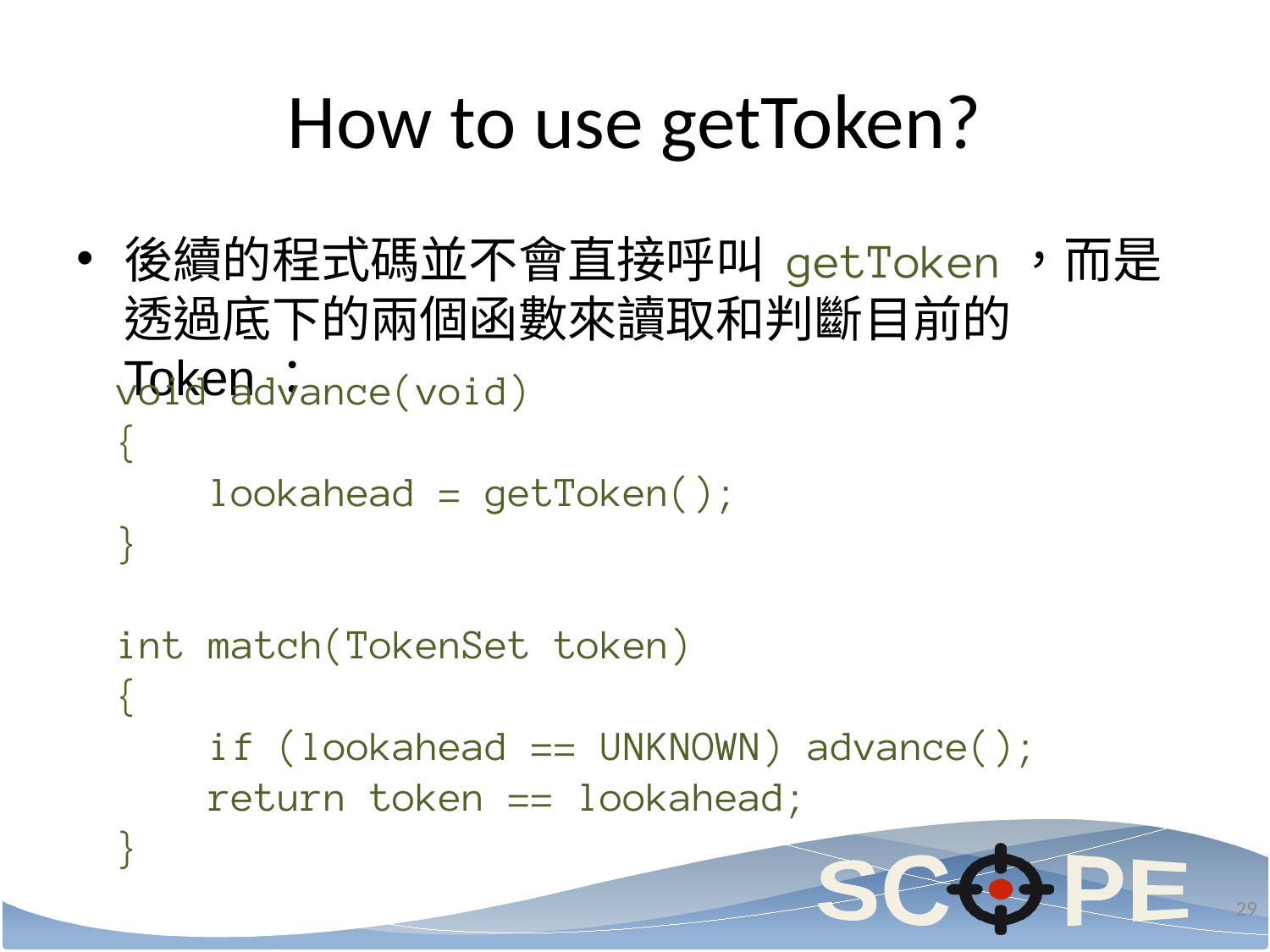

# How to use getToken?
後續的程式碼並不會直接呼叫 getToken，而是透過底下的兩個函數來讀取和判斷目前的 Token：
void advance(void)
{
    lookahead = getToken();
}

int match(TokenSet token)
{
    if (lookahead == UNKNOWN) advance();
    return token == lookahead;
}
29